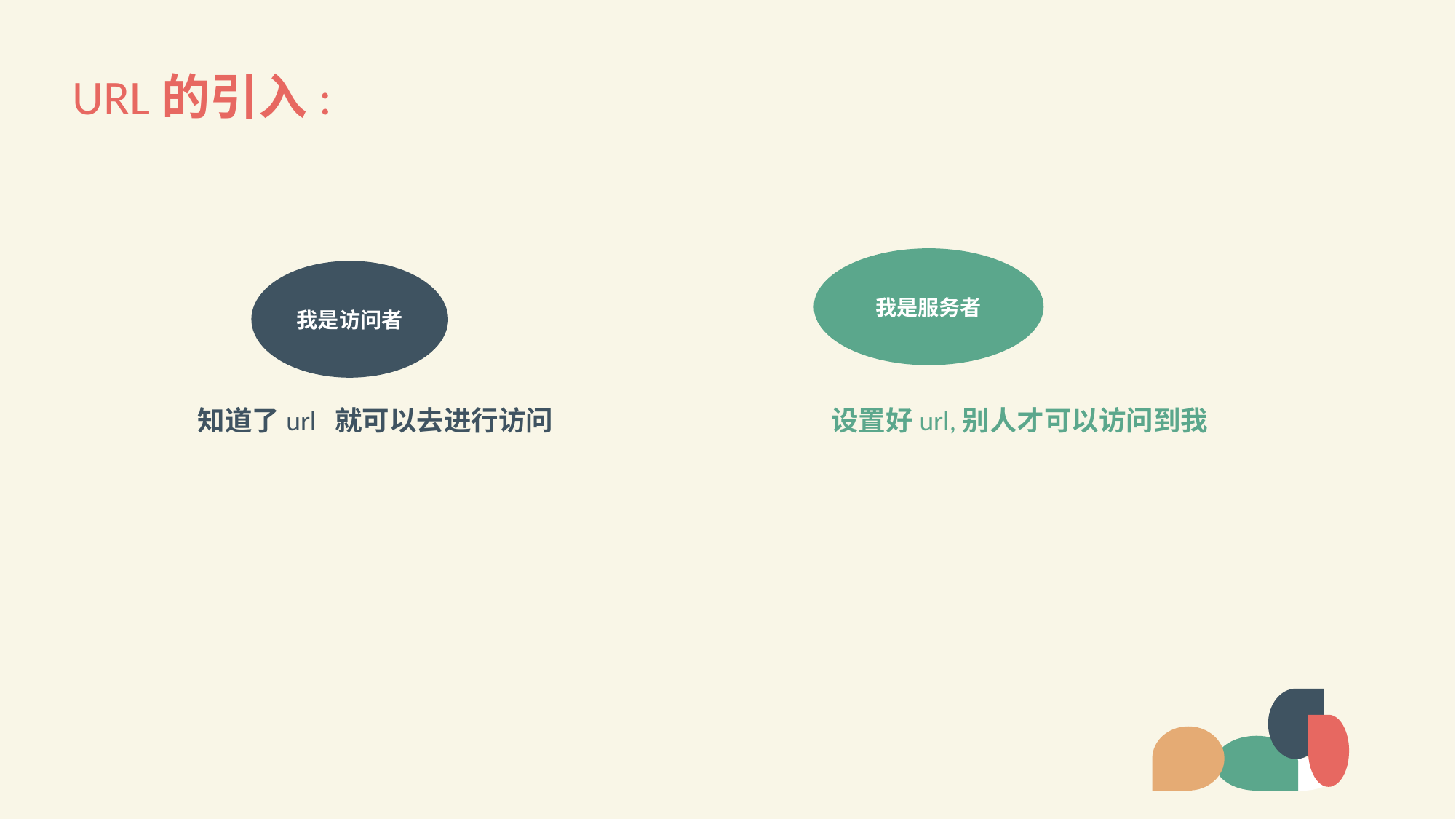

# URL的引入:
我是服务者
我是访问者
知道了url  就可以去进行访问
设置好url,别人才可以访问到我

LOREM